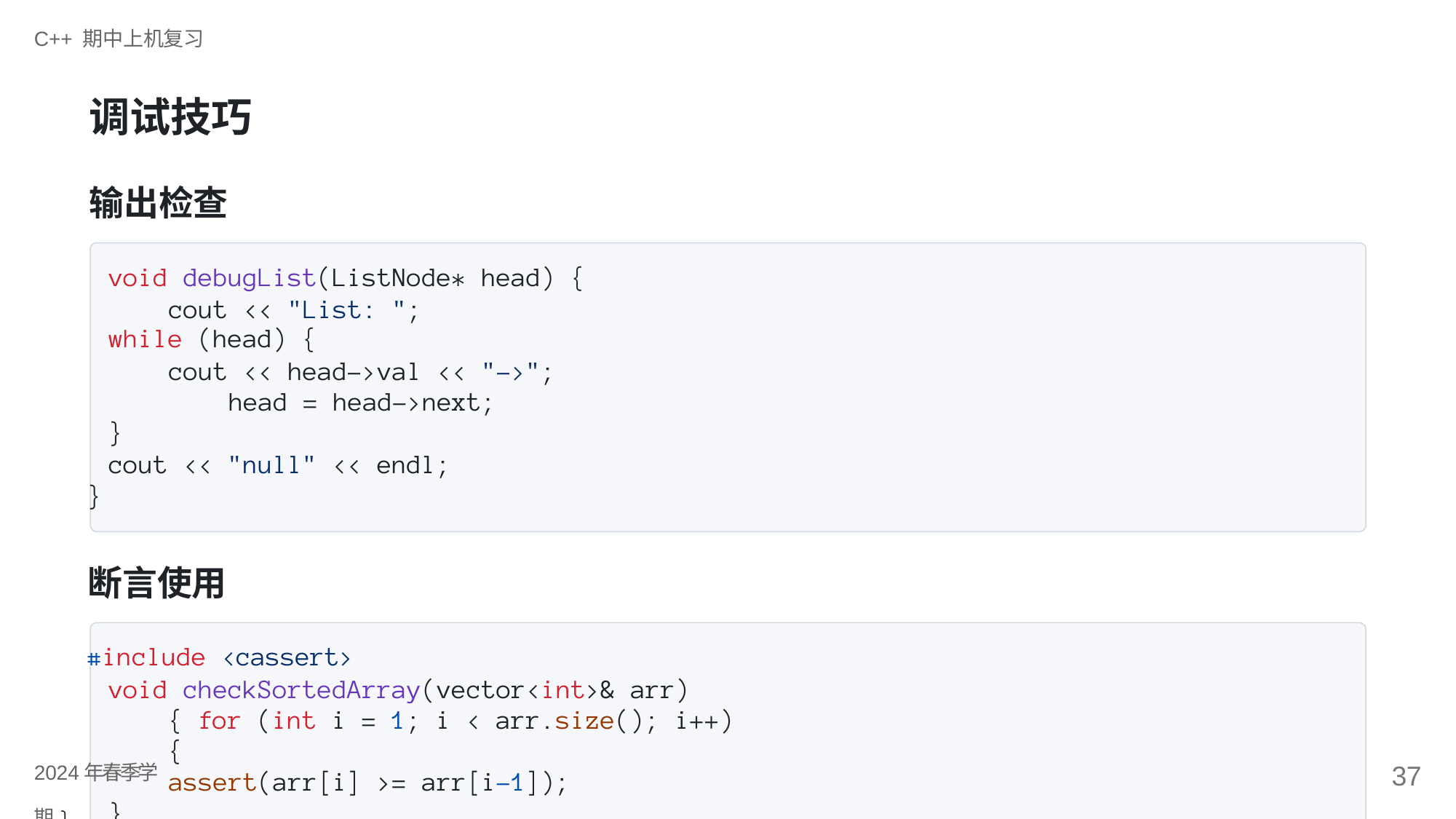

C++ 期中上机复习
# 调试技巧
输出检查
void debugList(ListNode* head) { cout << "List: ";
while (head) {
cout << head->val << "->"; head = head->next;
}
cout << "null" << endl;
}

断言使用
#include <cassert>
void checkSortedArray(vector<int>& arr) { for (int i = 1; i < arr.size(); i++) {
assert(arr[i] >= arr[i-1]);	// 确保数组有序

37
2024年春季学期}
}